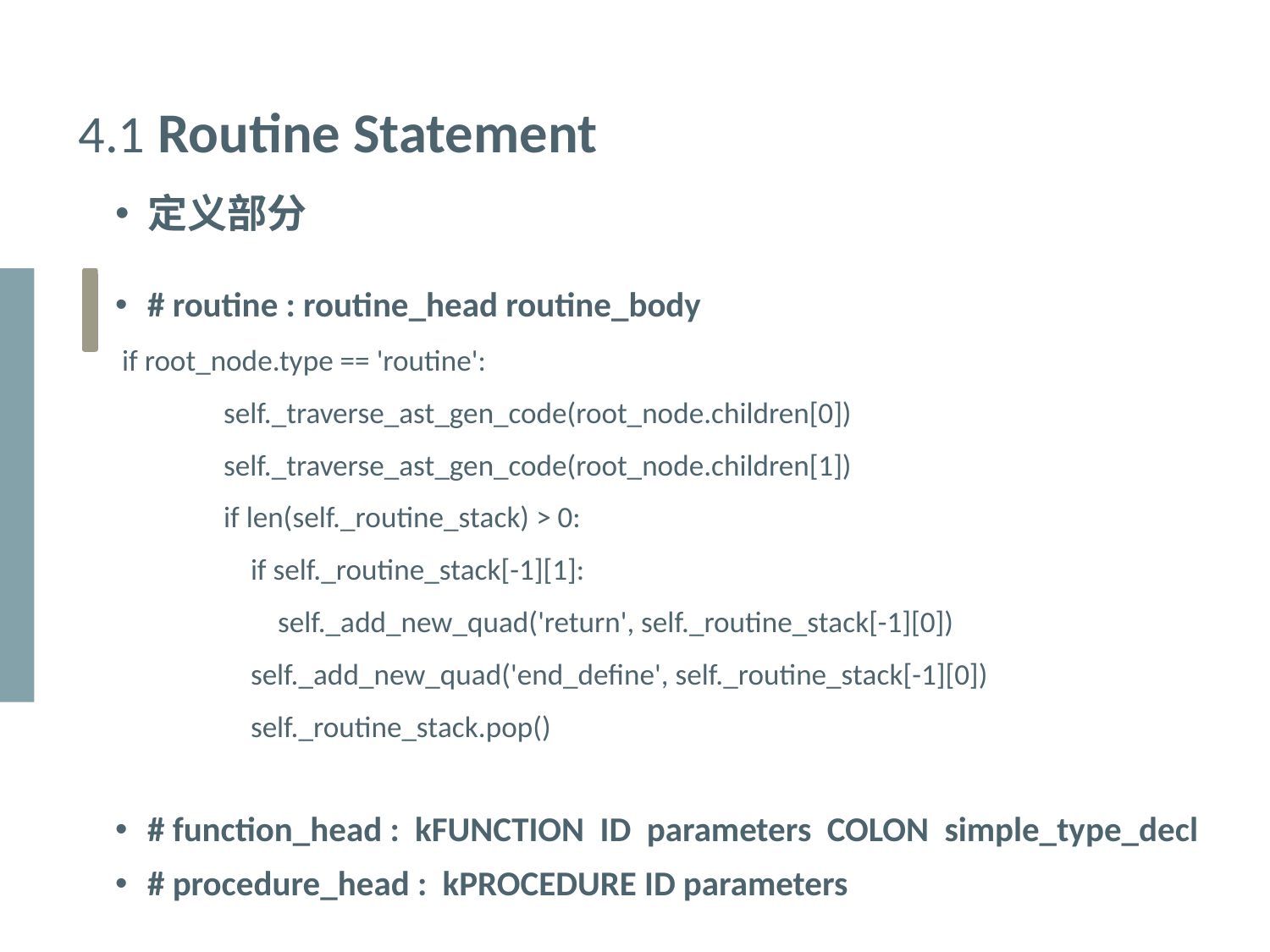

4.1 Routine Statement
定义部分

# routine : routine_head routine_body
 if root_node.type == 'routine':
                self._traverse_ast_gen_code(root_node.children[0])
                self._traverse_ast_gen_code(root_node.children[1])
                if len(self._routine_stack) > 0:
                    if self._routine_stack[-1][1]:
                        self._add_new_quad('return', self._routine_stack[-1][0])
                    self._add_new_quad('end_define', self._routine_stack[-1][0])
                    self._routine_stack.pop()

# function_head :  kFUNCTION  ID  parameters  COLON  simple_type_decl
# procedure_head :  kPROCEDURE ID parameters